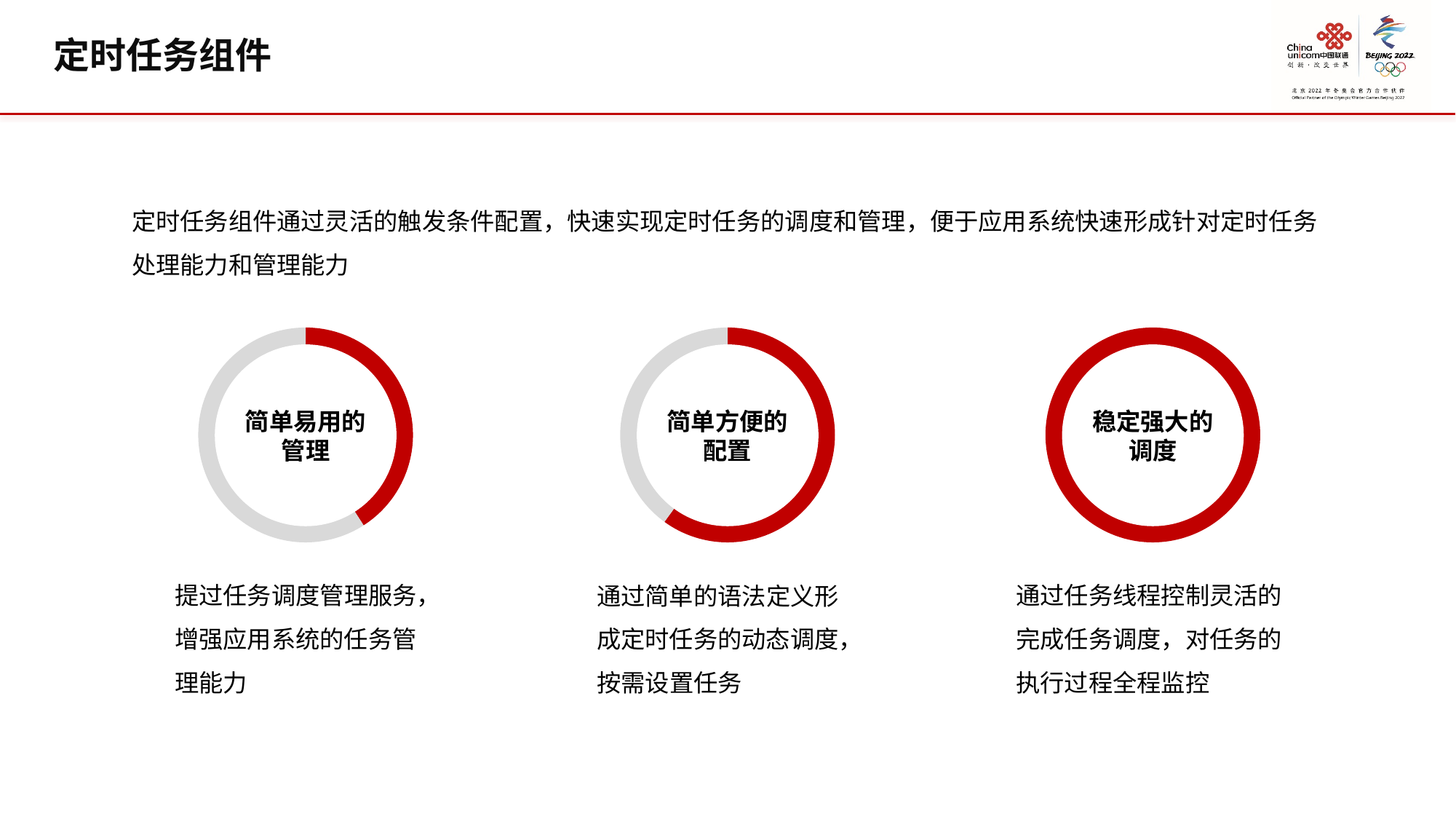

定时任务组件
定时任务组件通过灵活的触发条件配置，快速实现定时任务的调度和管理，便于应用系统快速形成针对定时任务处理能力和管理能力

### Chart

| Category | Sales |
|---|---|
| 1st Qtr | 45.0 |
| 2nd Qtr | 65.0 |
简单易用的管理

### Chart

| Category | Sales |
|---|---|
| 1st Qtr | 60.0 |
| 2nd Qtr | 40.0 |
简单方便的配置

### Chart

| Category | Sales |
|---|---|
| 1st Qtr | 100.0 |
| 2nd Qtr | 0.0 |
稳定强大的调度
提过任务调度管理服务，增强应用系统的任务管理能力
通过任务线程控制灵活的完成任务调度，对任务的执行过程全程监控
通过简单的语法定义形成定时任务的动态调度，按需设置任务